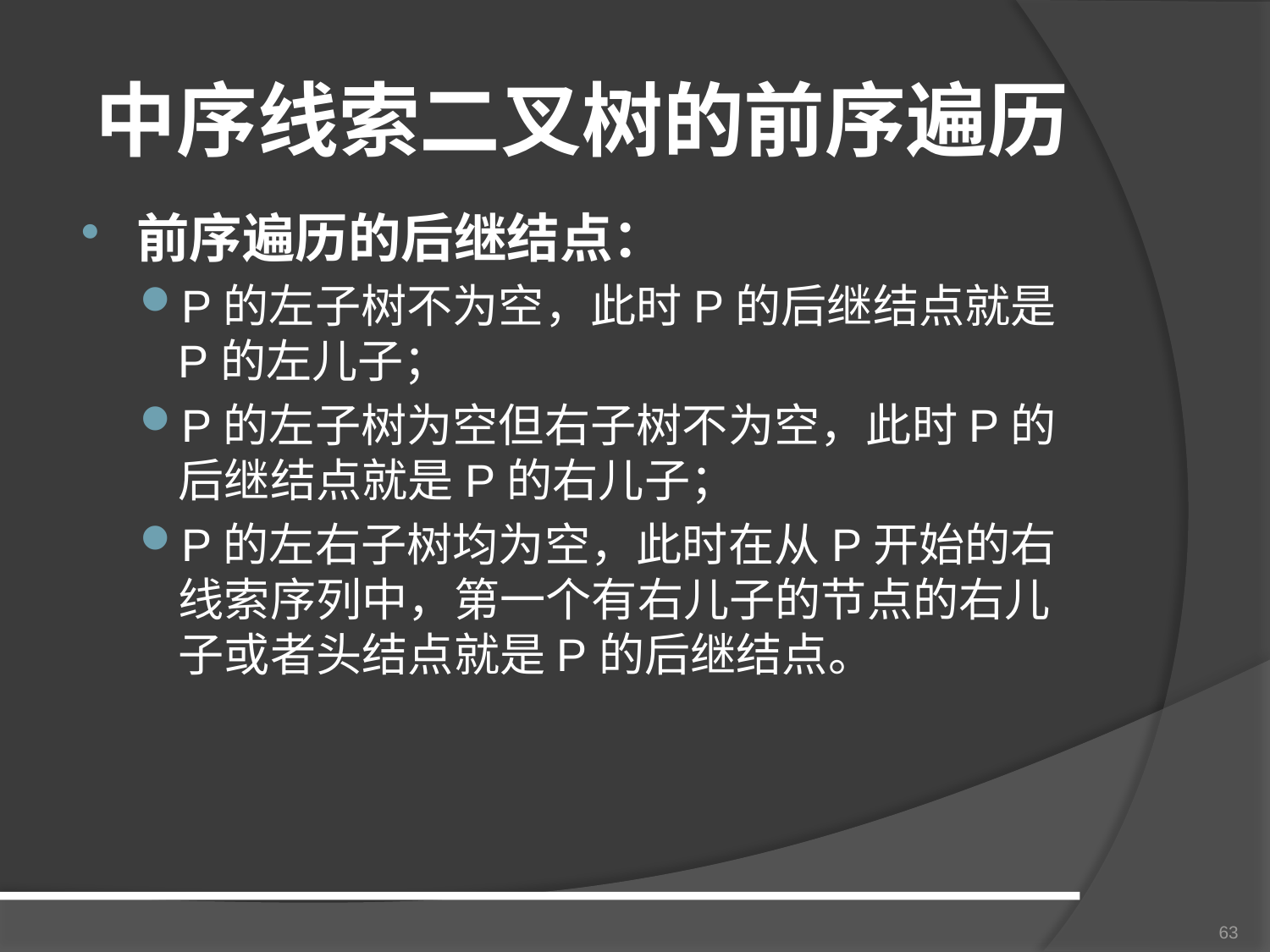

# 中序线索二叉树的前序遍历
前序遍历的后继结点：
P的左子树不为空，此时P的后继结点就是P的左儿子；
P的左子树为空但右子树不为空，此时P的后继结点就是P的右儿子；
P的左右子树均为空，此时在从P开始的右线索序列中，第一个有右儿子的节点的右儿子或者头结点就是P的后继结点。

63